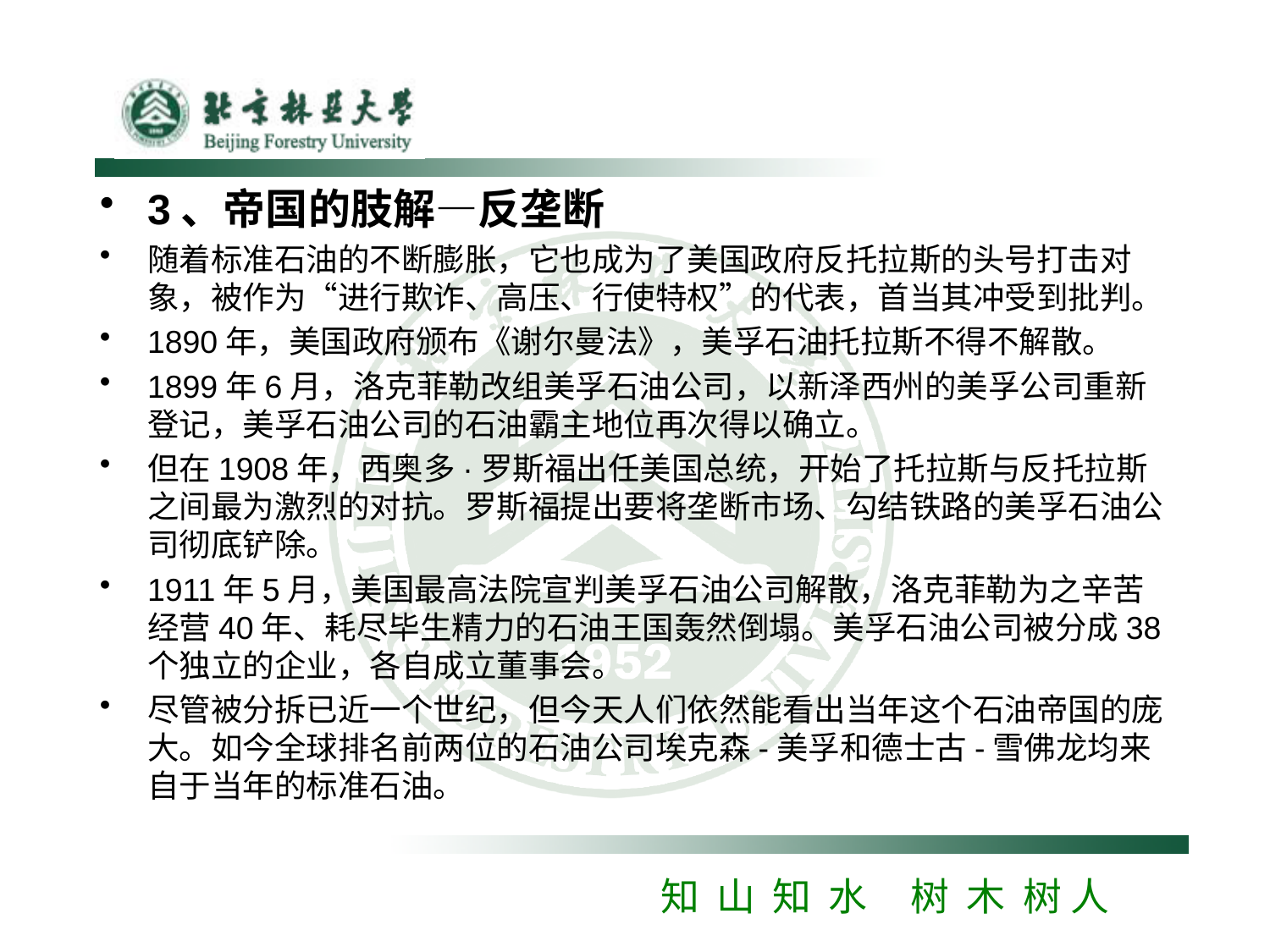

#
3、帝国的肢解—反垄断
随着标准石油的不断膨胀，它也成为了美国政府反托拉斯的头号打击对象，被作为“进行欺诈、高压、行使特权”的代表，首当其冲受到批判。
1890年，美国政府颁布《谢尔曼法》，美孚石油托拉斯不得不解散。
1899年6月，洛克菲勒改组美孚石油公司，以新泽西州的美孚公司重新登记，美孚石油公司的石油霸主地位再次得以确立。
但在1908年，西奥多·罗斯福出任美国总统，开始了托拉斯与反托拉斯之间最为激烈的对抗。罗斯福提出要将垄断市场、勾结铁路的美孚石油公司彻底铲除。
1911年5月，美国最高法院宣判美孚石油公司解散，洛克菲勒为之辛苦经营40年、耗尽毕生精力的石油王国轰然倒塌。美孚石油公司被分成38个独立的企业，各自成立董事会。
尽管被分拆已近一个世纪，但今天人们依然能看出当年这个石油帝国的庞大。如今全球排名前两位的石油公司埃克森-美孚和德士古-雪佛龙均来自于当年的标准石油。